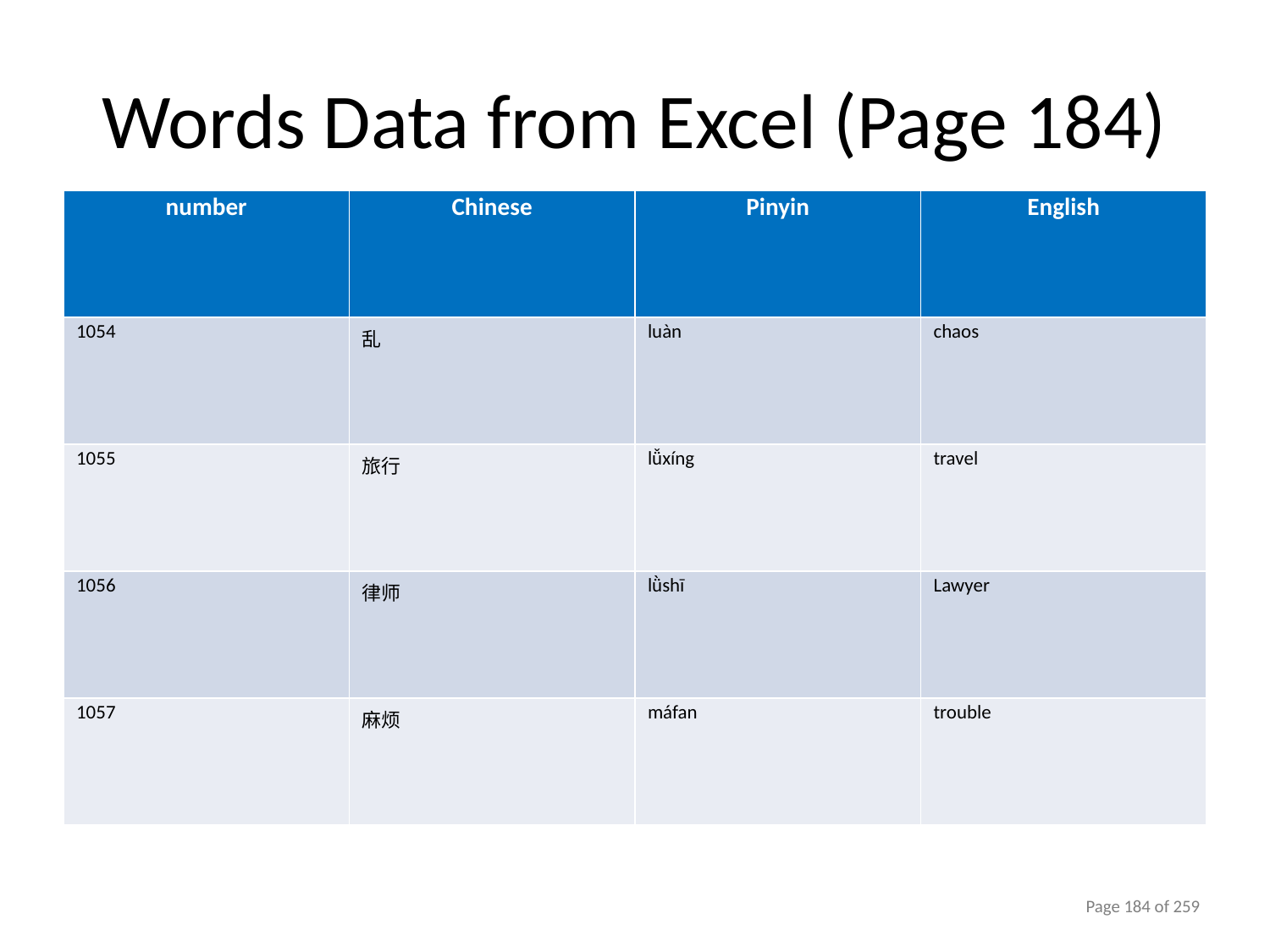

# Words Data from Excel (Page 184)
| number | Chinese | Pinyin | English |
| --- | --- | --- | --- |
| 1054 | 乱 | luàn | chaos |
| 1055 | 旅行 | lǚxíng | travel |
| 1056 | 律师 | lǜshī | Lawyer |
| 1057 | 麻烦 | máfan | trouble |

Page 184 of 259